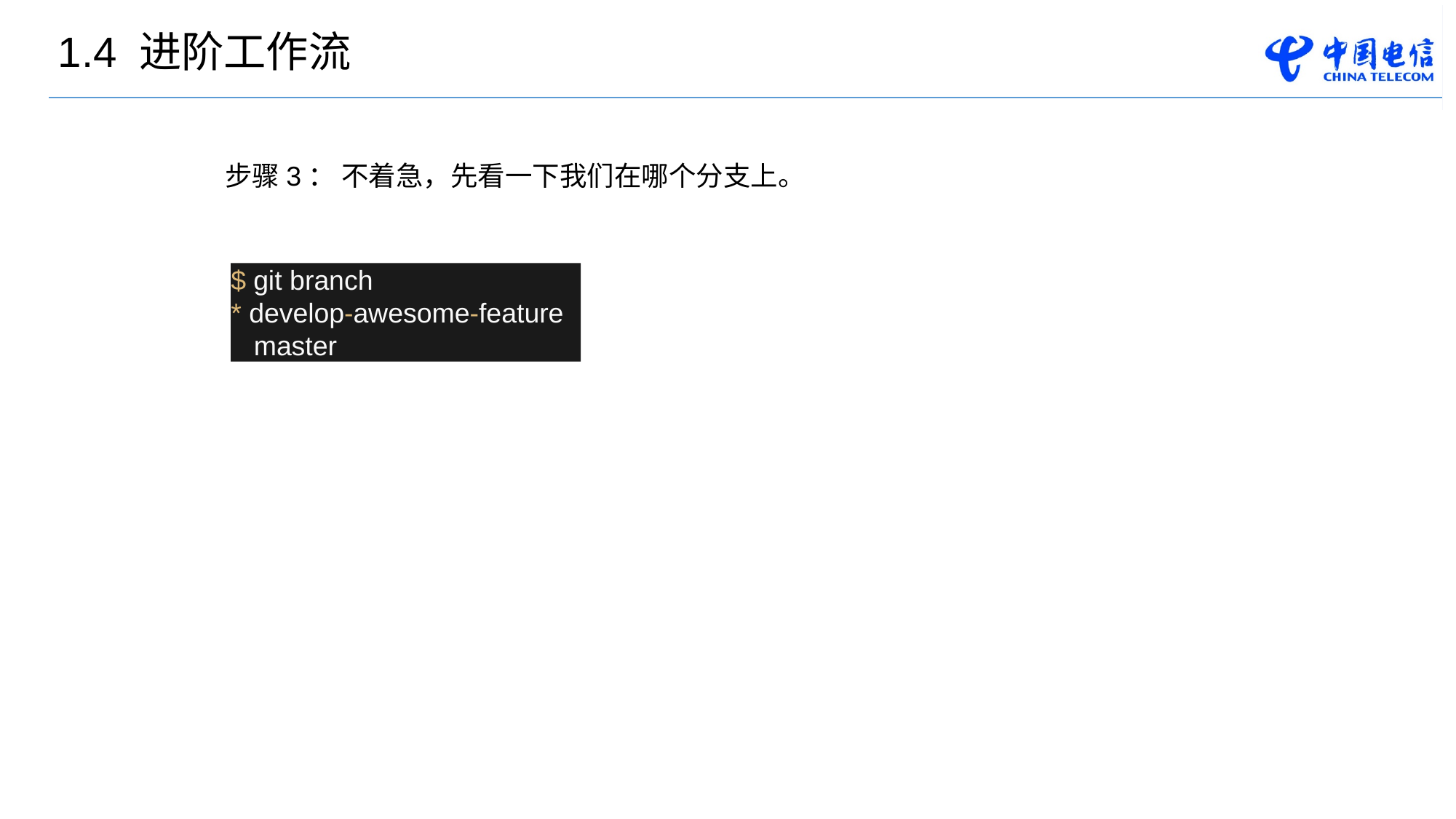

1.4 进阶工作流
步骤3： 不着急，先看一下我们在哪个分支上。
$ git branch
* develop-awesome-feature
   master